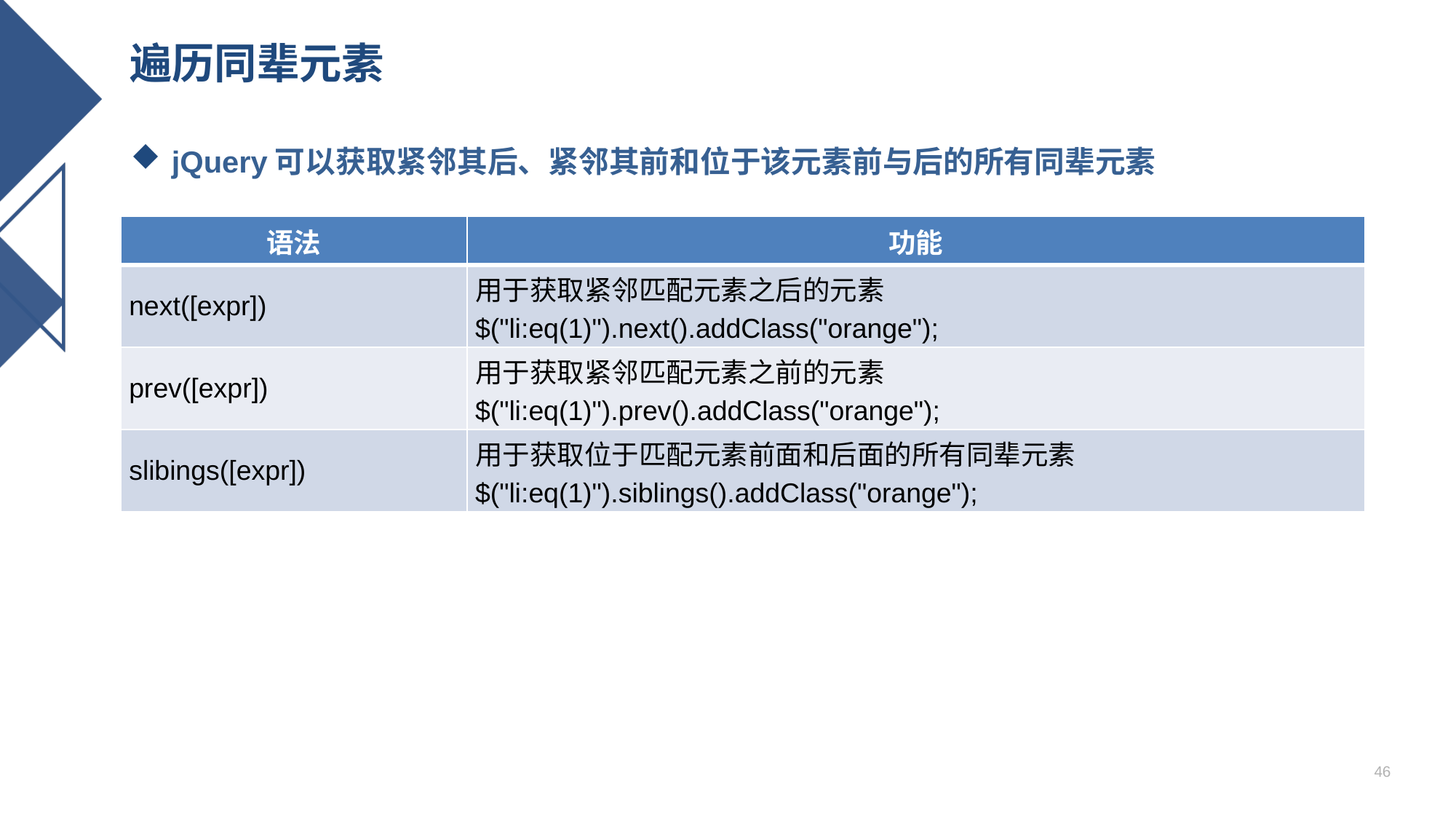

# 遍历同辈元素
jQuery可以获取紧邻其后、紧邻其前和位于该元素前与后的所有同辈元素

| 语法 | 功能 |
| --- | --- |
| next([expr]) | 用于获取紧邻匹配元素之后的元素 $("li:eq(1)").next().addClass("orange"); |
| prev([expr]) | 用于获取紧邻匹配元素之前的元素 $("li:eq(1)").prev().addClass("orange"); |
| slibings([expr]) | 用于获取位于匹配元素前面和后面的所有同辈元素 $("li:eq(1)").siblings().addClass("orange"); |
46